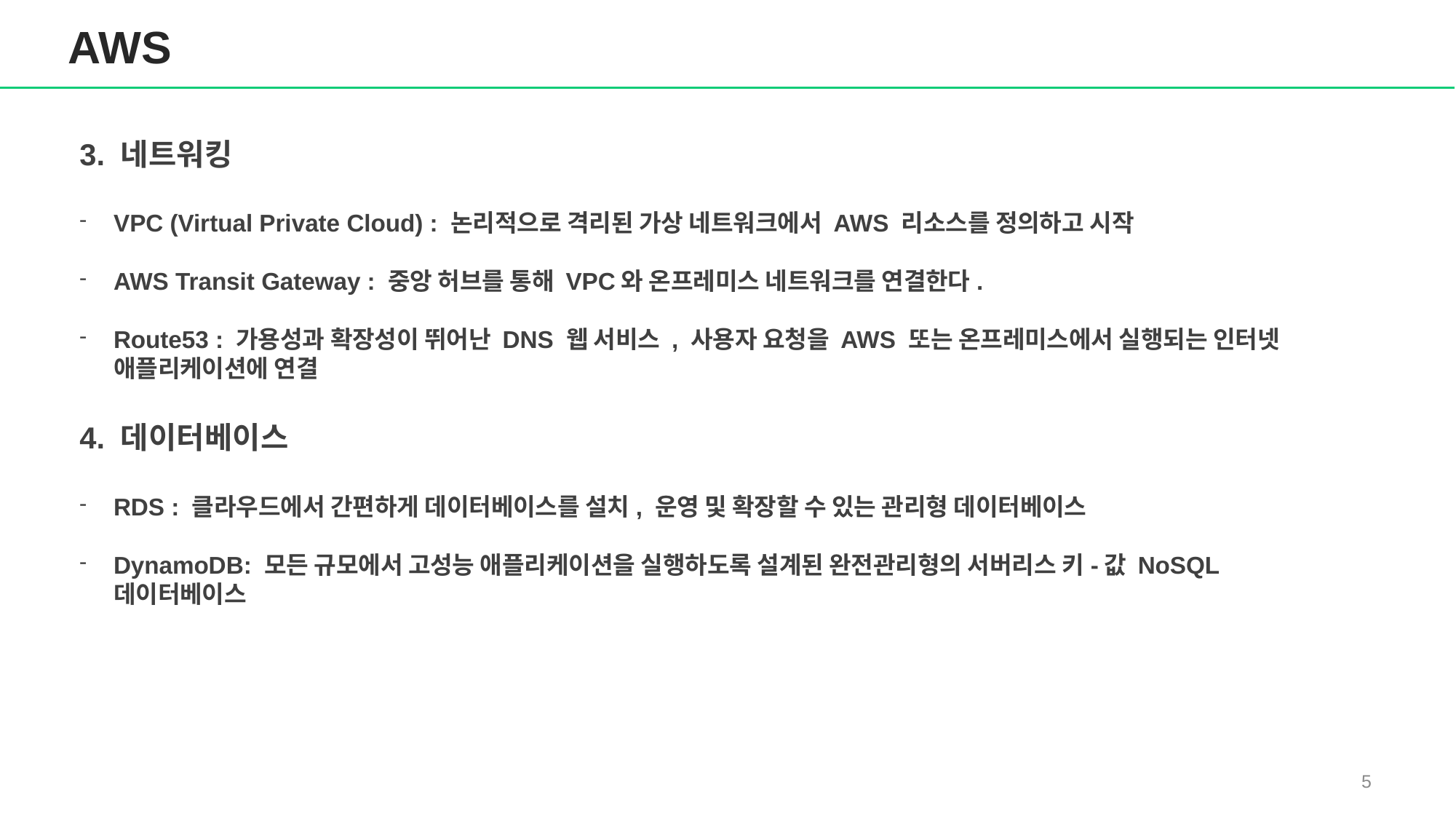

AWS
3. 네트워킹

VPC (Virtual Private Cloud) : 논리적으로 격리된 가상 네트워크에서 AWS 리소스를 정의하고 시작

AWS Transit Gateway : 중앙 허브를 통해 VPC와 온프레미스 네트워크를 연결한다.

Route53 : 가용성과 확장성이 뛰어난 DNS 웹 서비스 , 사용자 요청을 AWS 또는 온프레미스에서 실행되는 인터넷 애플리케이션에 연결

4. 데이터베이스

RDS : 클라우드에서 간편하게 데이터베이스를 설치, 운영 및 확장할 수 있는 관리형 데이터베이스

DynamoDB: 모든 규모에서 고성능 애플리케이션을 실행하도록 설계된 완전관리형의 서버리스 키-값 NoSQL 데이터베이스
5